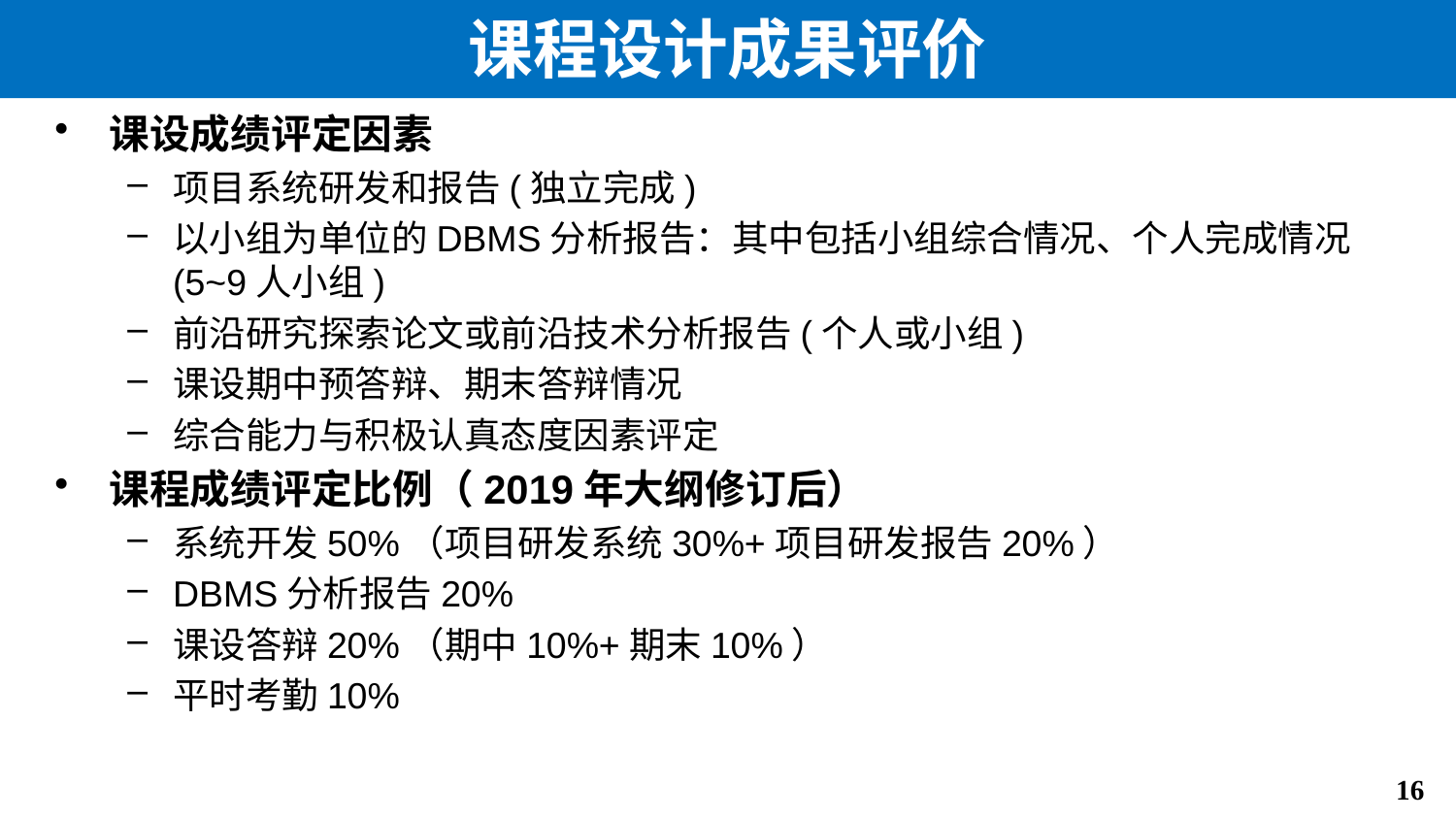

# 课程设计成果评价
课设成绩评定因素
项目系统研发和报告(独立完成)
以小组为单位的DBMS分析报告：其中包括小组综合情况、个人完成情况(5~9人小组)
前沿研究探索论文或前沿技术分析报告(个人或小组)
课设期中预答辩、期末答辩情况
综合能力与积极认真态度因素评定
课程成绩评定比例（2019年大纲修订后）
系统开发50%（项目研发系统30%+项目研发报告20%）
DBMS分析报告20%
课设答辩20%（期中10%+期末10%）
平时考勤10%